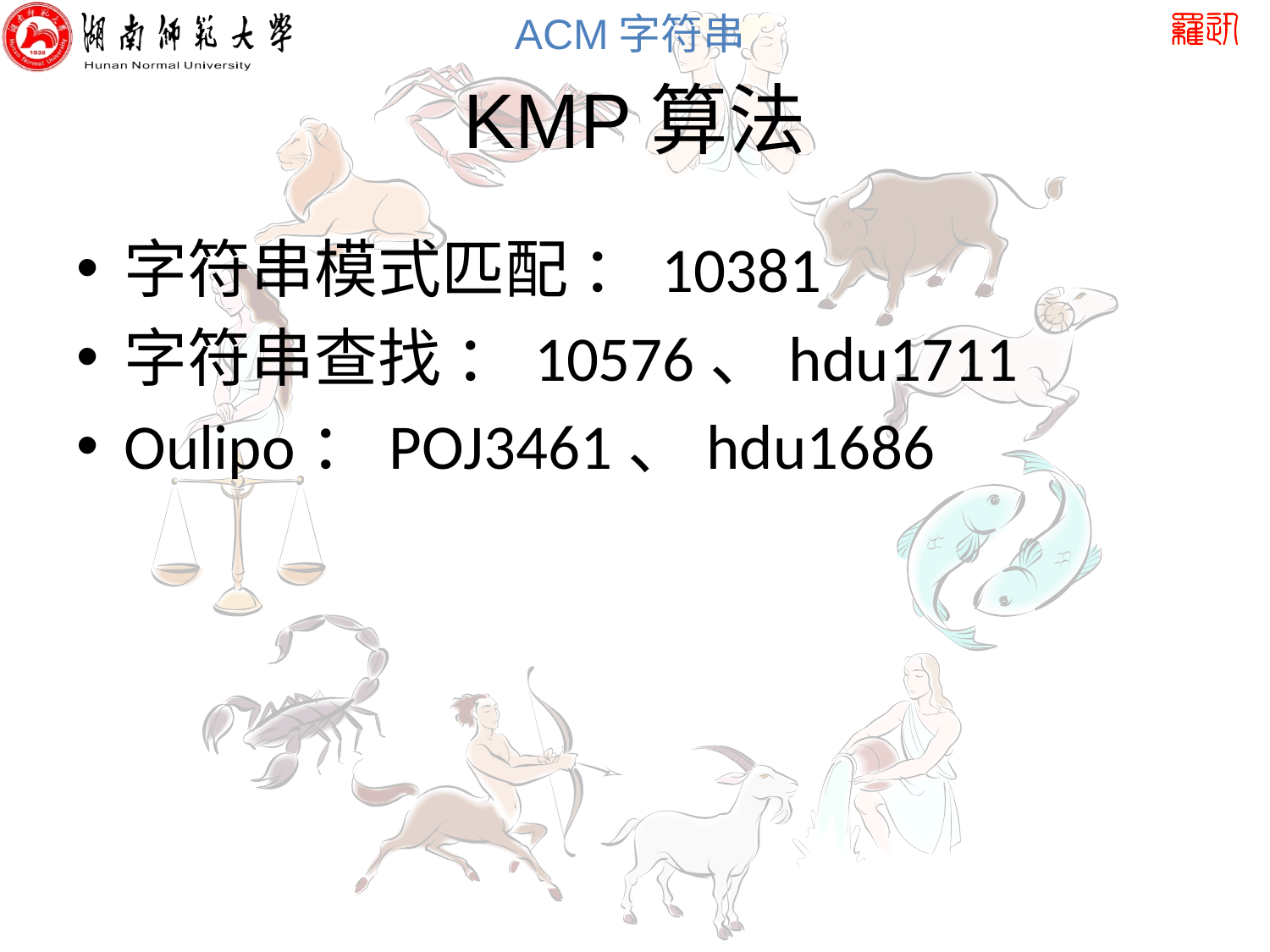

# KMP算法
字符串模式匹配 ：10381
字符串查找 ：10576、hdu1711
Oulipo：POJ3461、hdu1686